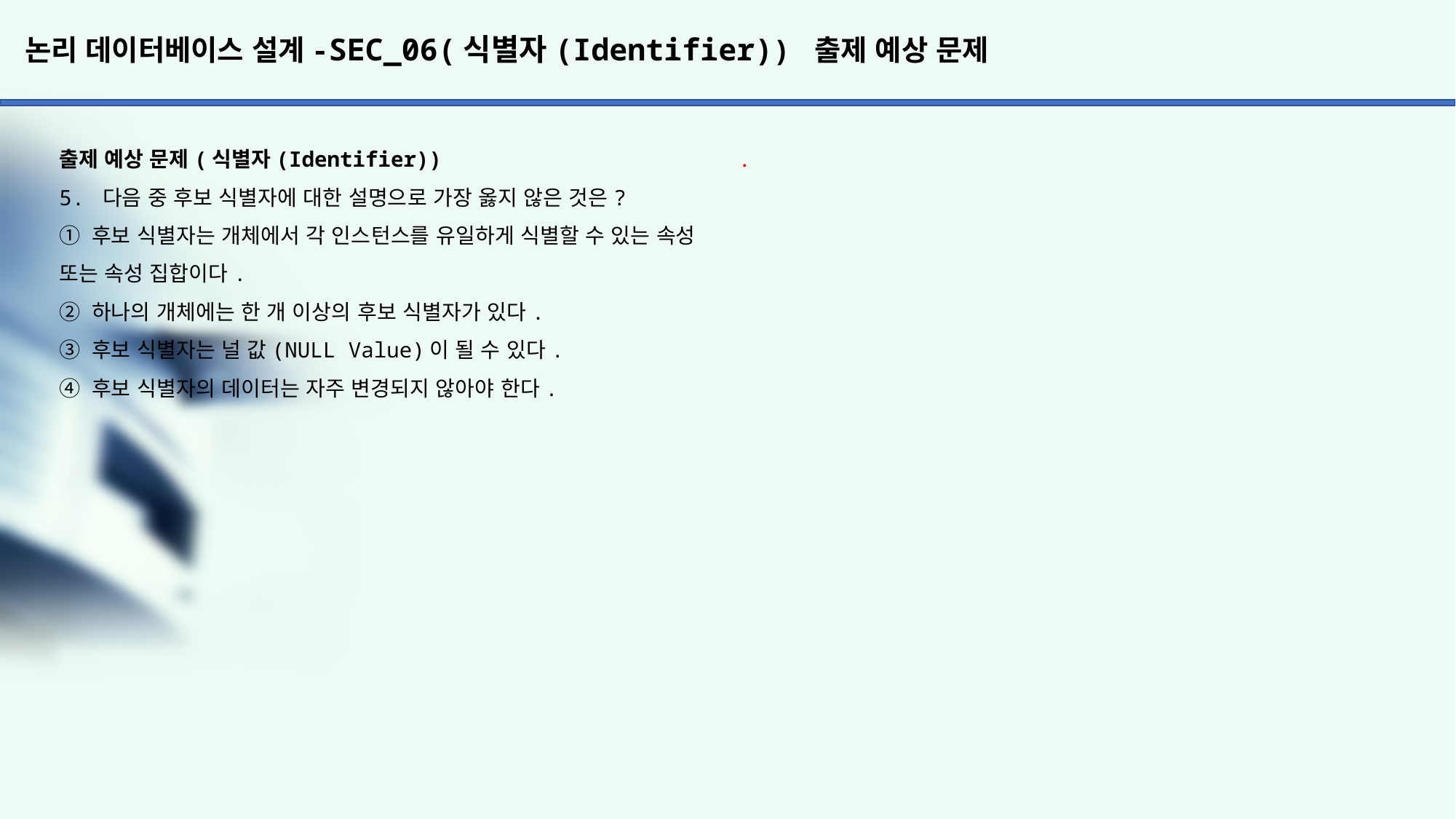

# 논리 데이터베이스 설계-SEC_06(식별자(Identifier)) 출제 예상 문제
출제 예상 문제(식별자(Identifier))
5. 다음 중 후보 식별자에 대한 설명으로 가장 옳지 않은 것은?
① 후보 식별자는 개체에서 각 인스턴스를 유일하게 식별할 수 있는 속성 또는 속성 집합이다.
② 하나의 개체에는 한 개 이상의 후보 식별자가 있다.
③ 후보 식별자는 널 값(NULL Value)이 될 수 있다.
④ 후보 식별자의 데이터는 자주 변경되지 않아야 한다.
.